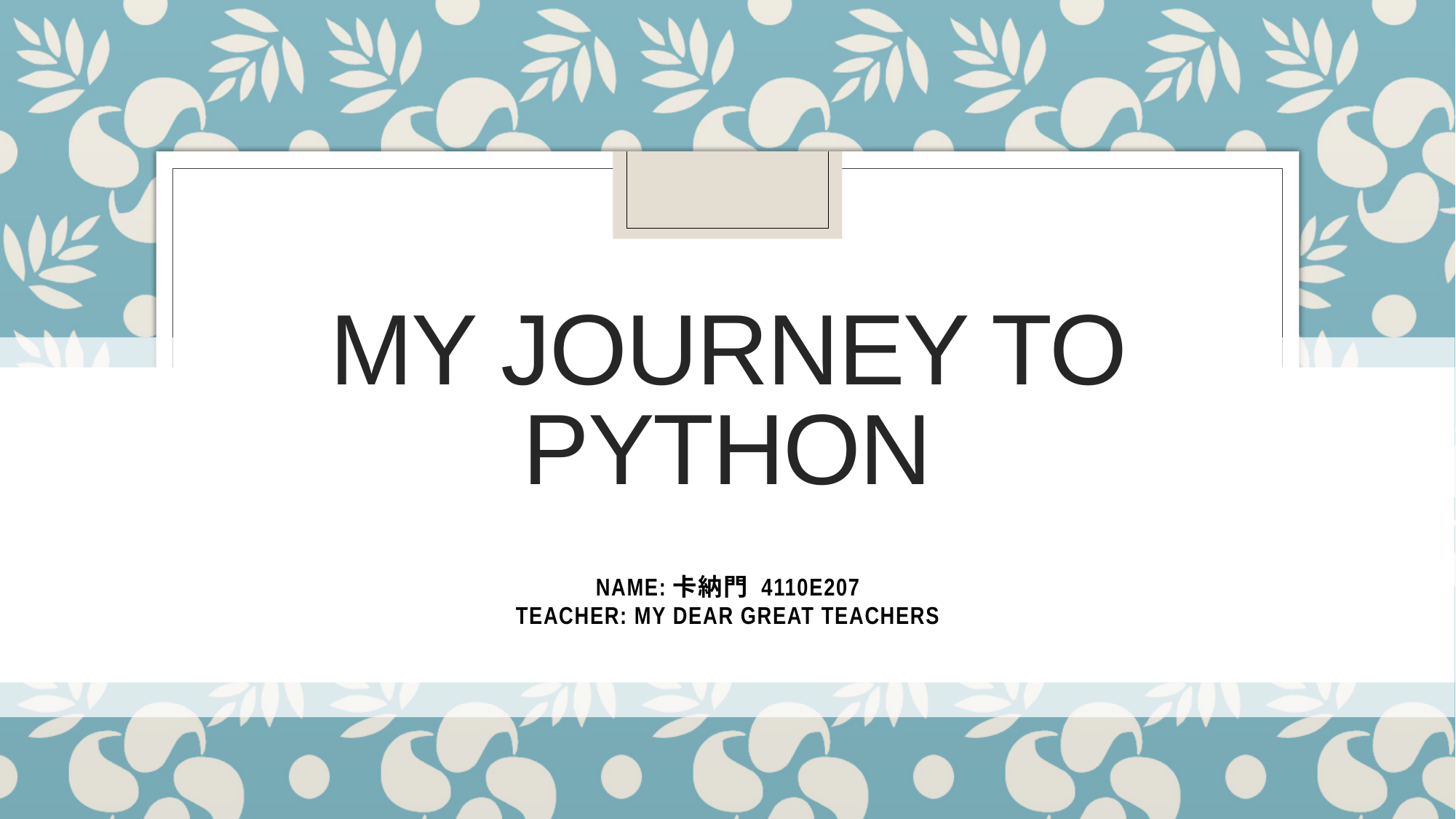

# MY JOURNEY TO PYTHON

NAME:卡納門 4110E207
TEACHER: MY DEAR GREAT TEACHERS